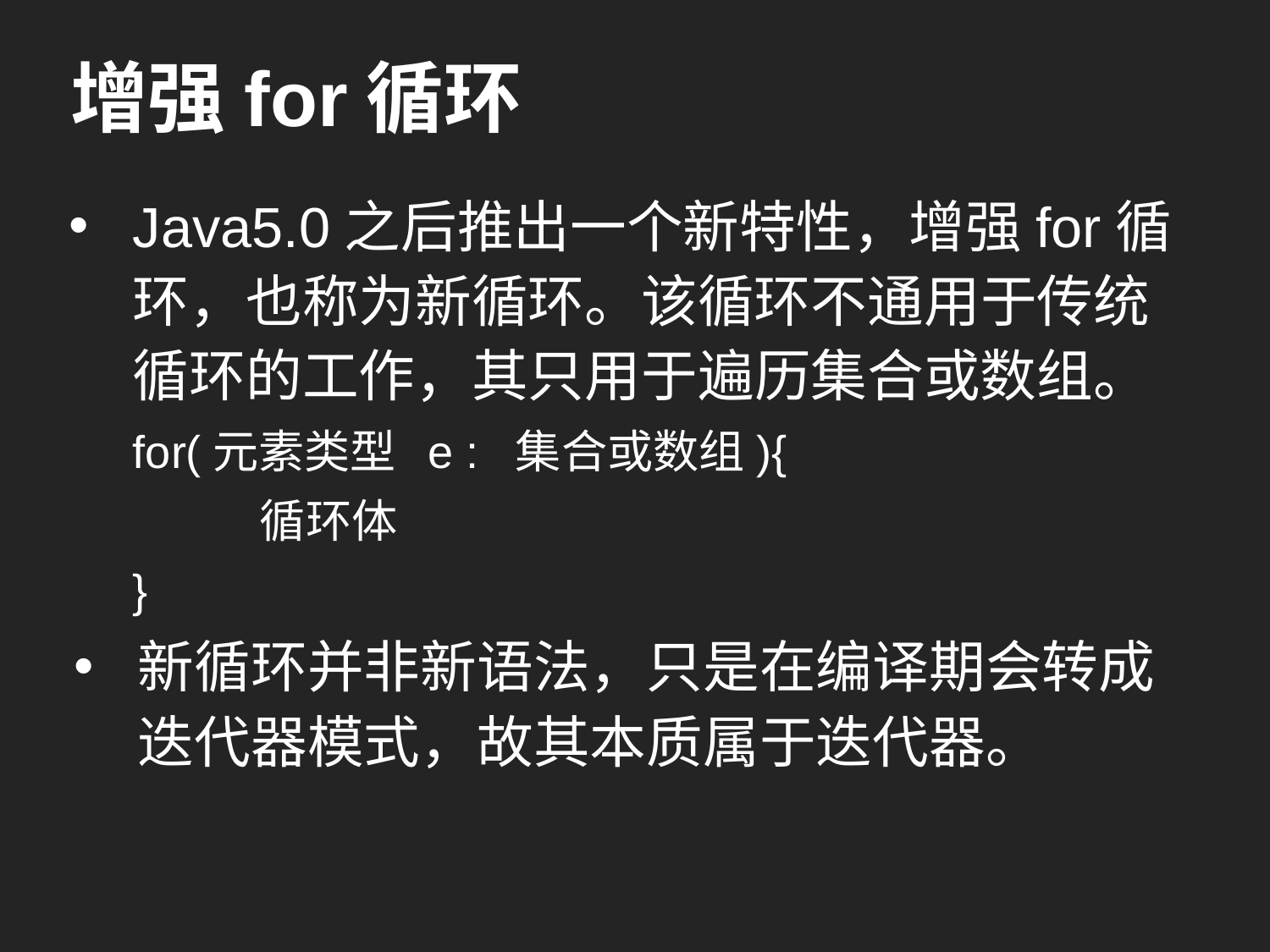

# 增强for循环
Java5.0之后推出一个新特性，增强for循环，也称为新循环。该循环不通用于传统循环的工作，其只用于遍历集合或数组。
for(元素类型  e :  集合或数组){
	循环体
}
新循环并非新语法，只是在编译期会转成迭代器模式，故其本质属于迭代器。